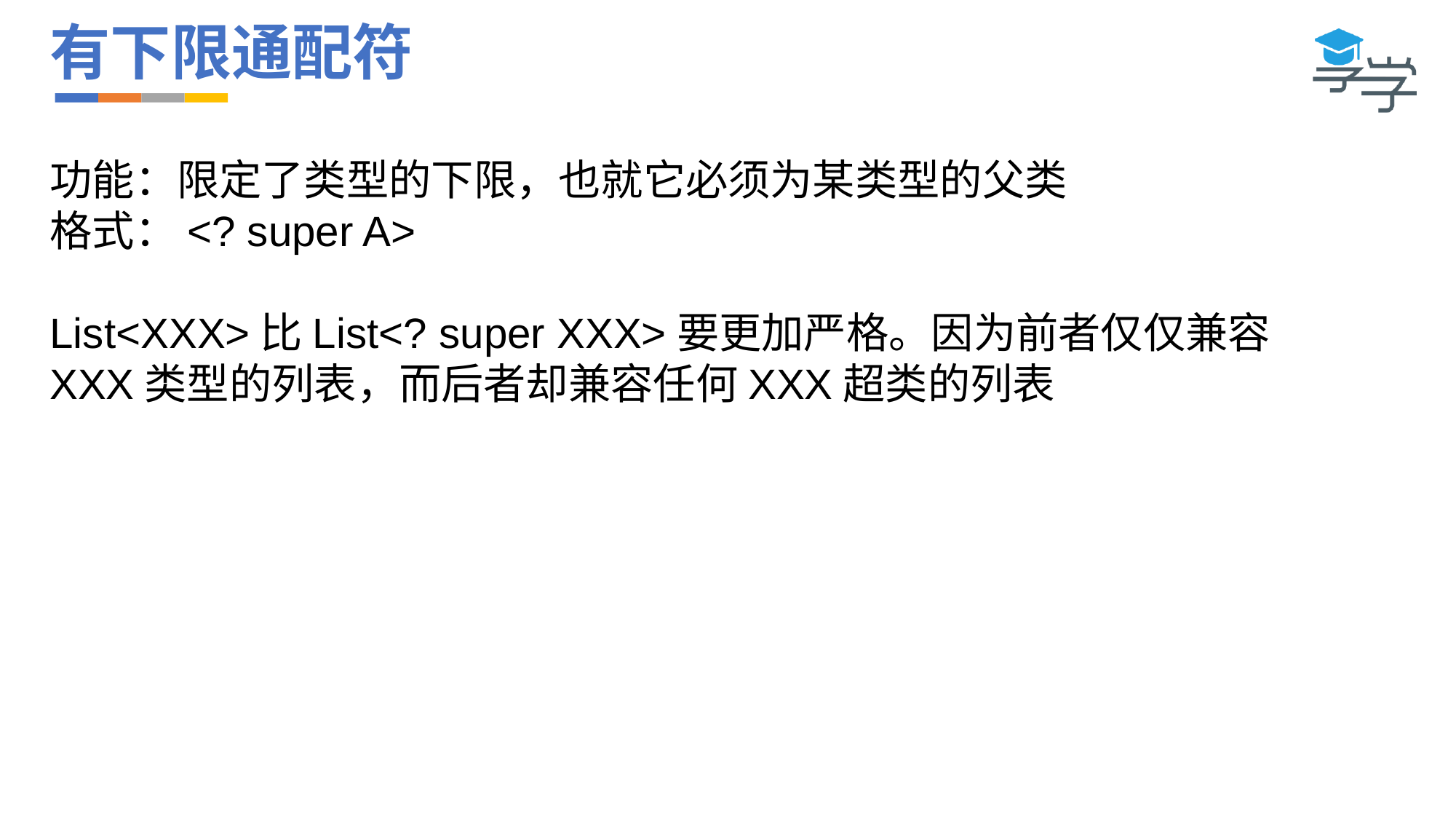

# 有下限通配符
功能：限定了类型的下限，也就它必须为某类型的父类
格式：<? super A>

List<XXX>比List<? super XXX>要更加严格。因为前者仅仅兼容XXX类型的列表，而后者却兼容任何XXX超类的列表